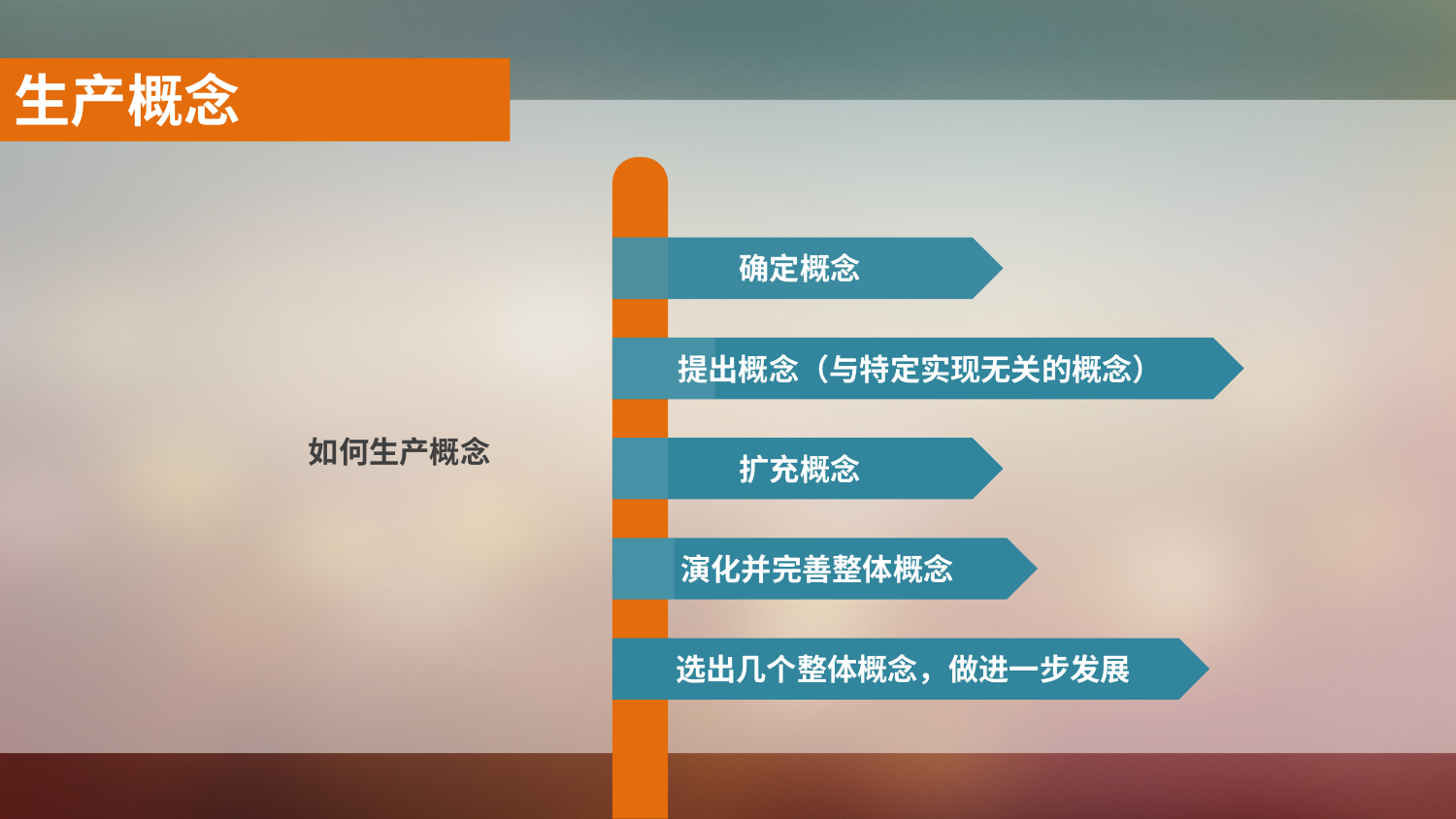

生产概念

确定概念

提出概念（与特定实现无关的概念）

如何生产概念
扩充概念

演化并完善整体概念
选出几个整体概念，做进一步发展